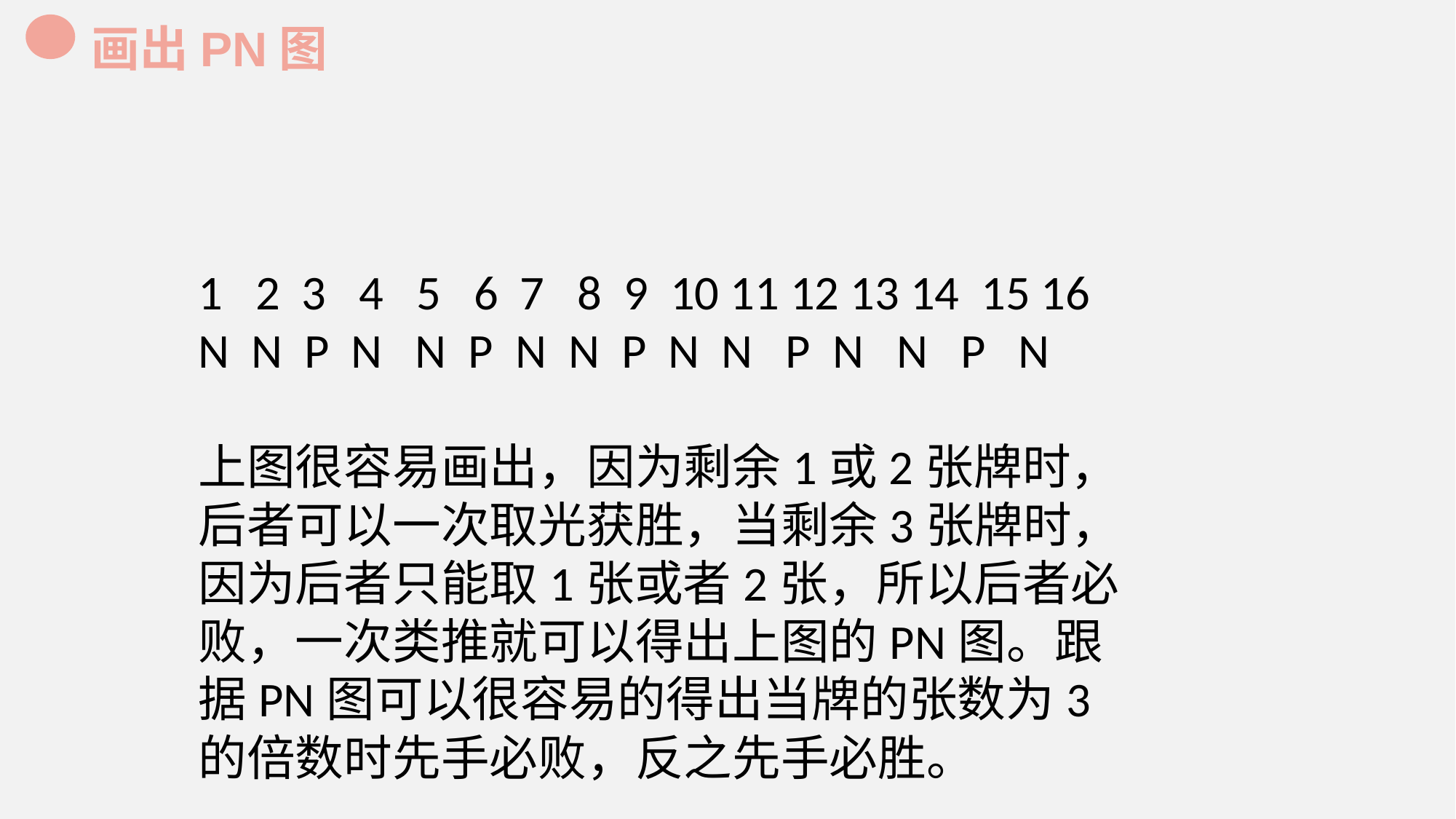

画出PN图
1   2  3   4   5   6  7   8  9  10 11 12 13 14  15 16
N  N  P  N   N  P  N  N  P  N  N   P  N   N   P   N

上图很容易画出，因为剩余1或2张牌时，后者可以一次取光获胜，当剩余3张牌时，因为后者只能取1张或者2张，所以后者必败，一次类推就可以得出上图的PN图。跟据PN图可以很容易的得出当牌的张数为3的倍数时先手必败，反之先手必胜。